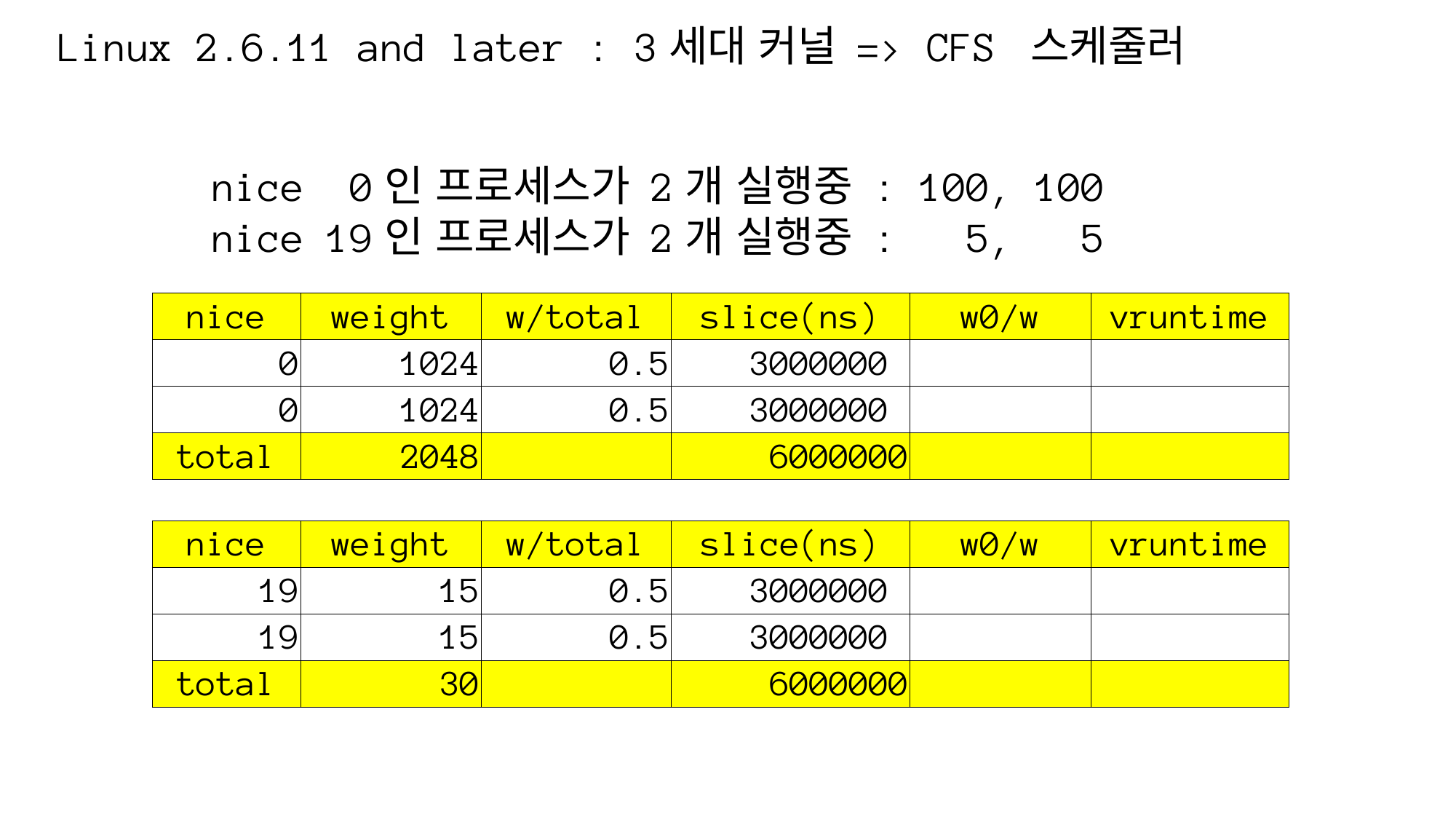

Linux 2.6.11 and later : 3세대 커널 => CFS 스케줄러
nice  0인 프로세스가 2개 실행중 : 100, 100
nice 19인 프로세스가 2개 실행중 :   5,   5
| nice | weight | w/total | slice(ns) | w0/w | vruntime |
| --- | --- | --- | --- | --- | --- |
| 0 | 1024 | 0.5 | 3000000 |  |  |
| 0 | 1024 | 0.5 | 3000000 |  |  |
| total | 2048 |  | 6000000 |  |  |
| nice | weight | w/total | slice(ns) | w0/w | vruntime |
| --- | --- | --- | --- | --- | --- |
| 19 | 15 | 0.5 | 3000000 |  |  |
| 19 | 15 | 0.5 | 3000000 |  |  |
| total | 30 |  | 6000000 |  |  |